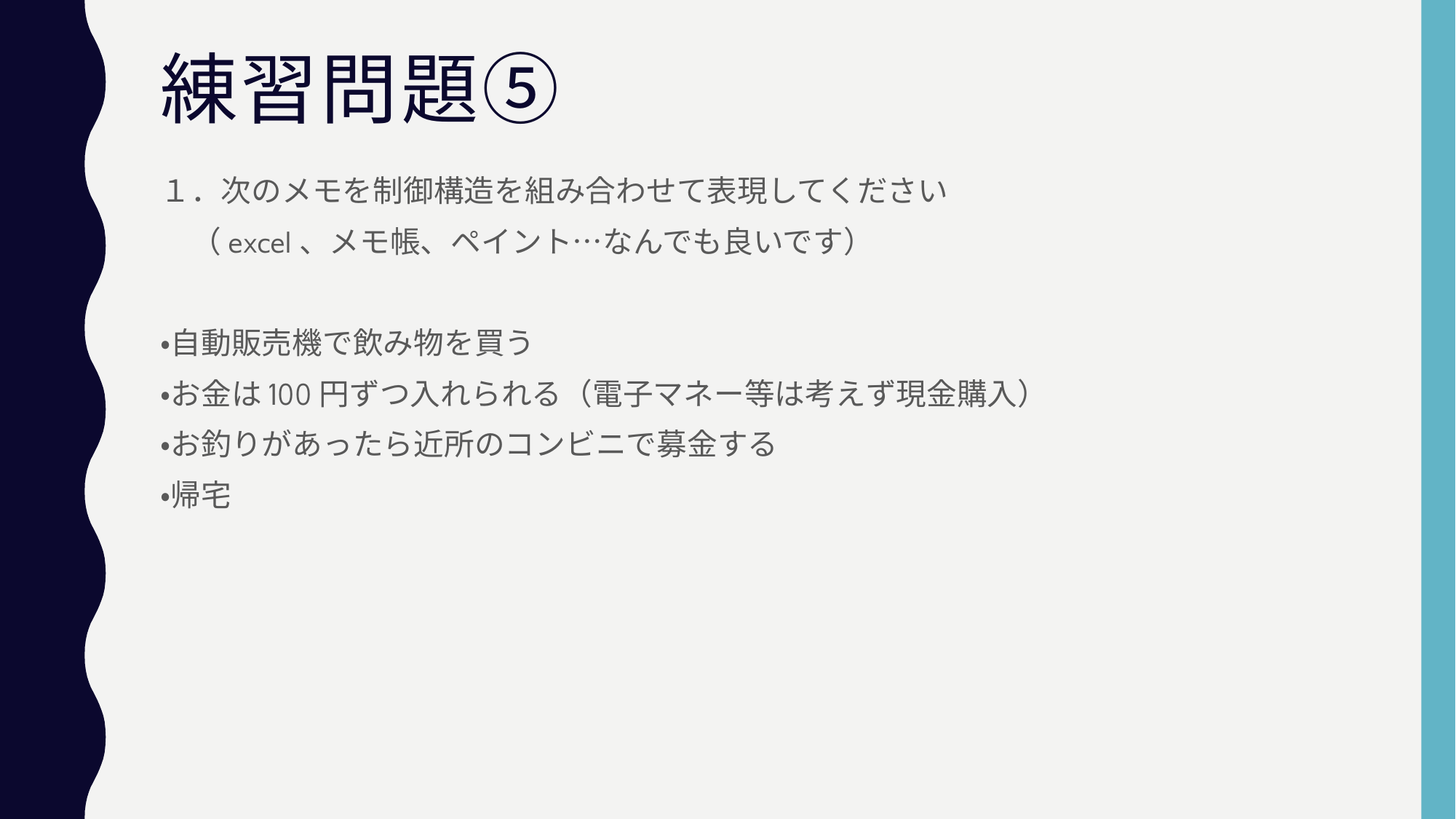

# 練習問題⑤
１．次のメモを制御構造を組み合わせて表現してください
　（excel、メモ帳、ペイント…なんでも良いです）

・自動販売機で飲み物を買う
・お金は100円ずつ入れられる（電子マネー等は考えず現金購入）
・お釣りがあったら近所のコンビニで募金する
・帰宅